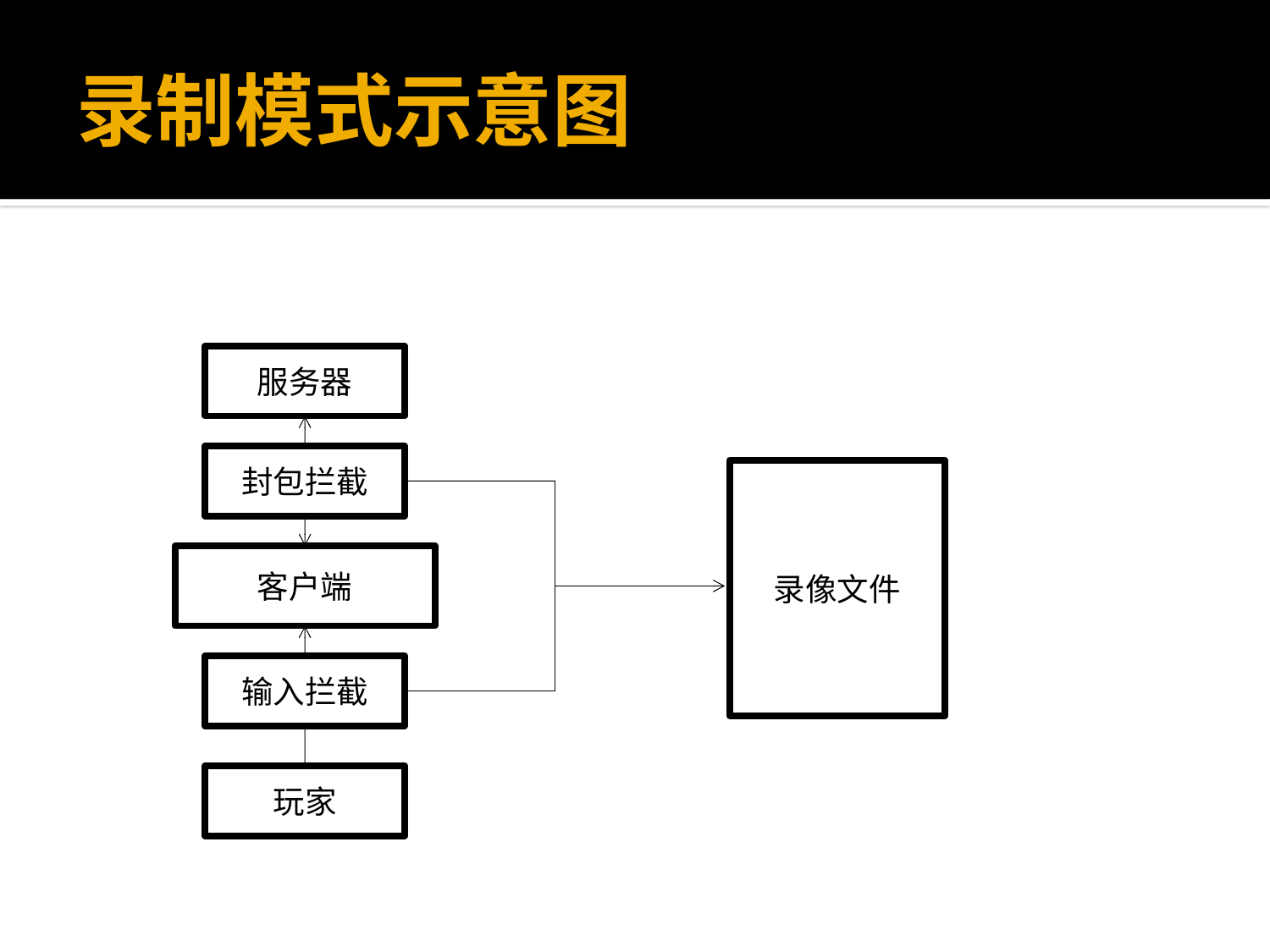

# 录制模式示意图

服务器
封包拦截
录像文件
客户端
输入拦截
玩家